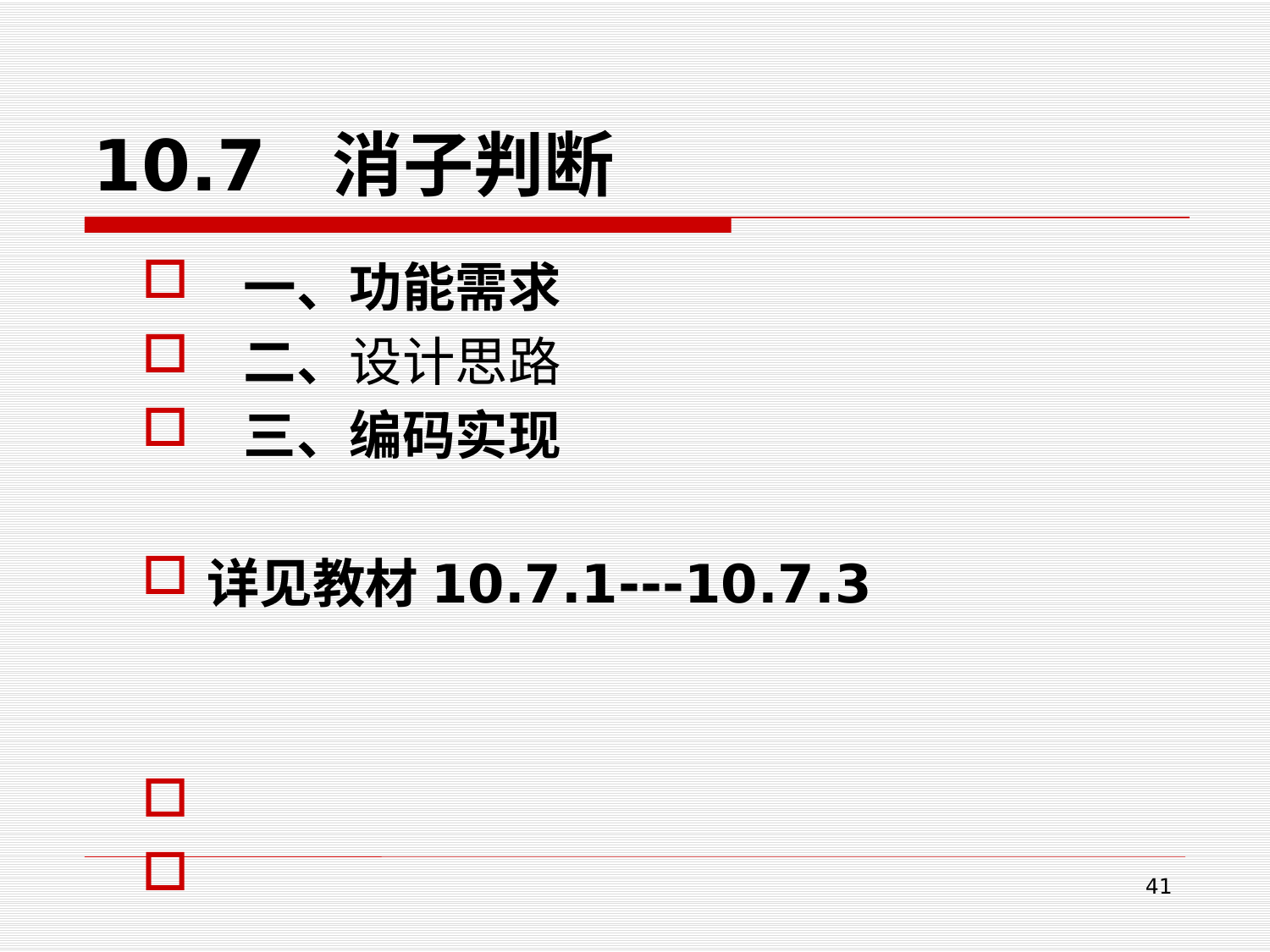

# 10.7  消子判断
  一、功能需求
  二、设计思路
  三、编码实现

详见教材10.7.1---10.7.3

41